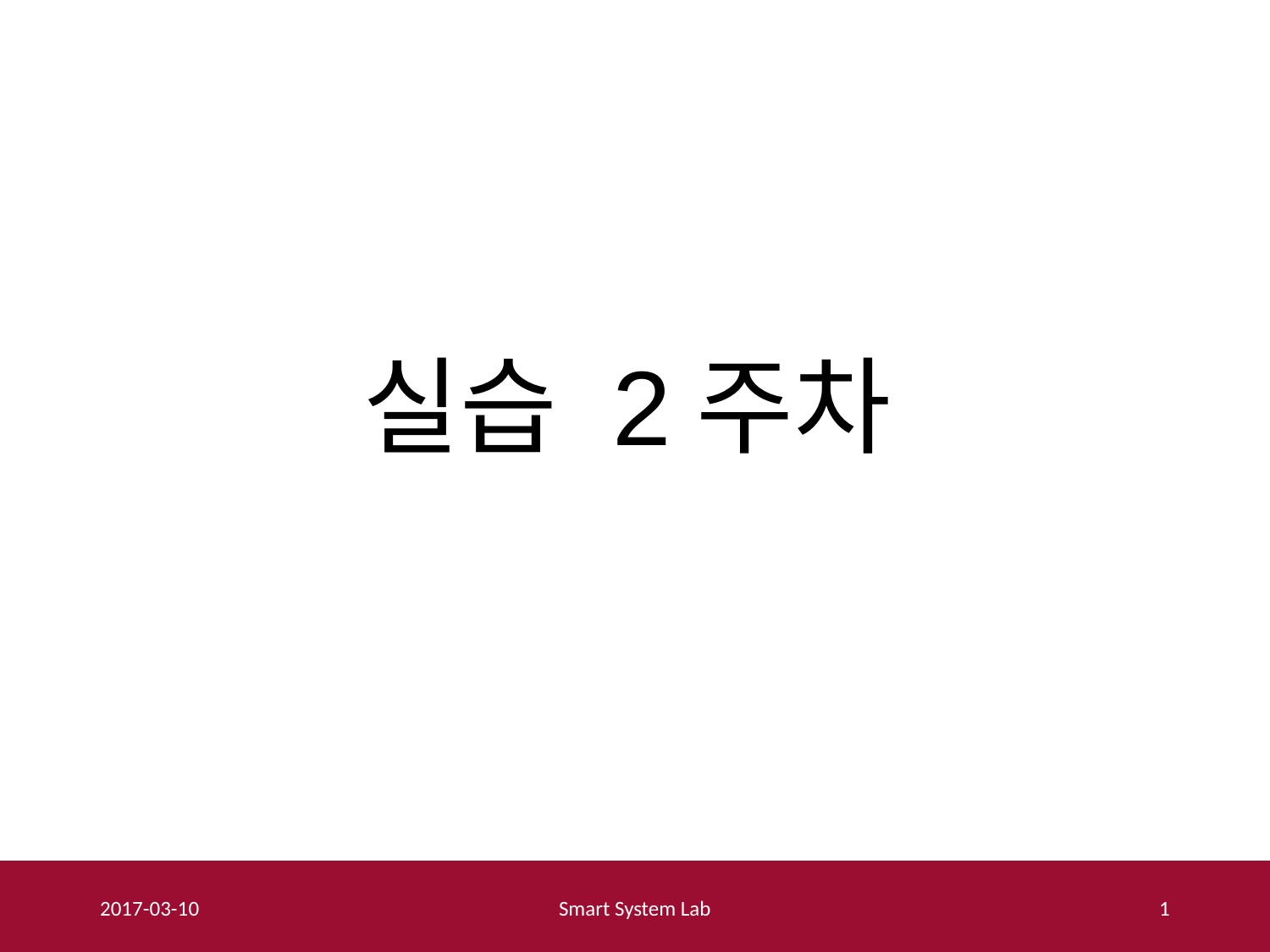

# 실습 2주차

2017-03-10
Smart System Lab
1